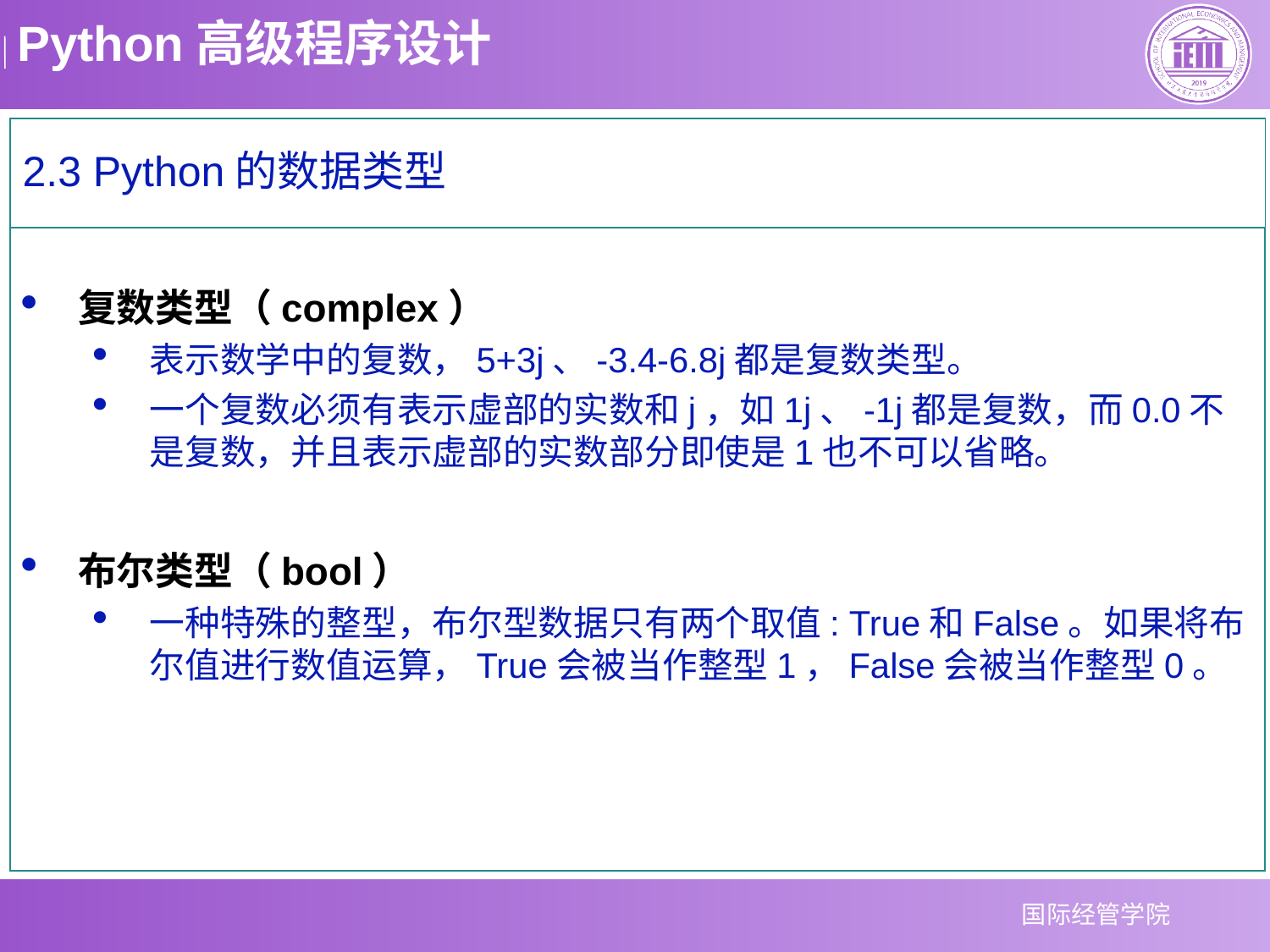

2.3 Python的数据类型

复数类型（complex）
表示数学中的复数，5+3j、-3.4-6.8j都是复数类型。
一个复数必须有表示虚部的实数和j，如1j、-1j都是复数，而0.0不是复数，并且表示虚部的实数部分即使是1也不可以省略。

布尔类型（bool）
一种特殊的整型，布尔型数据只有两个取值: True和False。如果将布尔值进行数值运算，True会被当作整型1，False会被当作整型0。